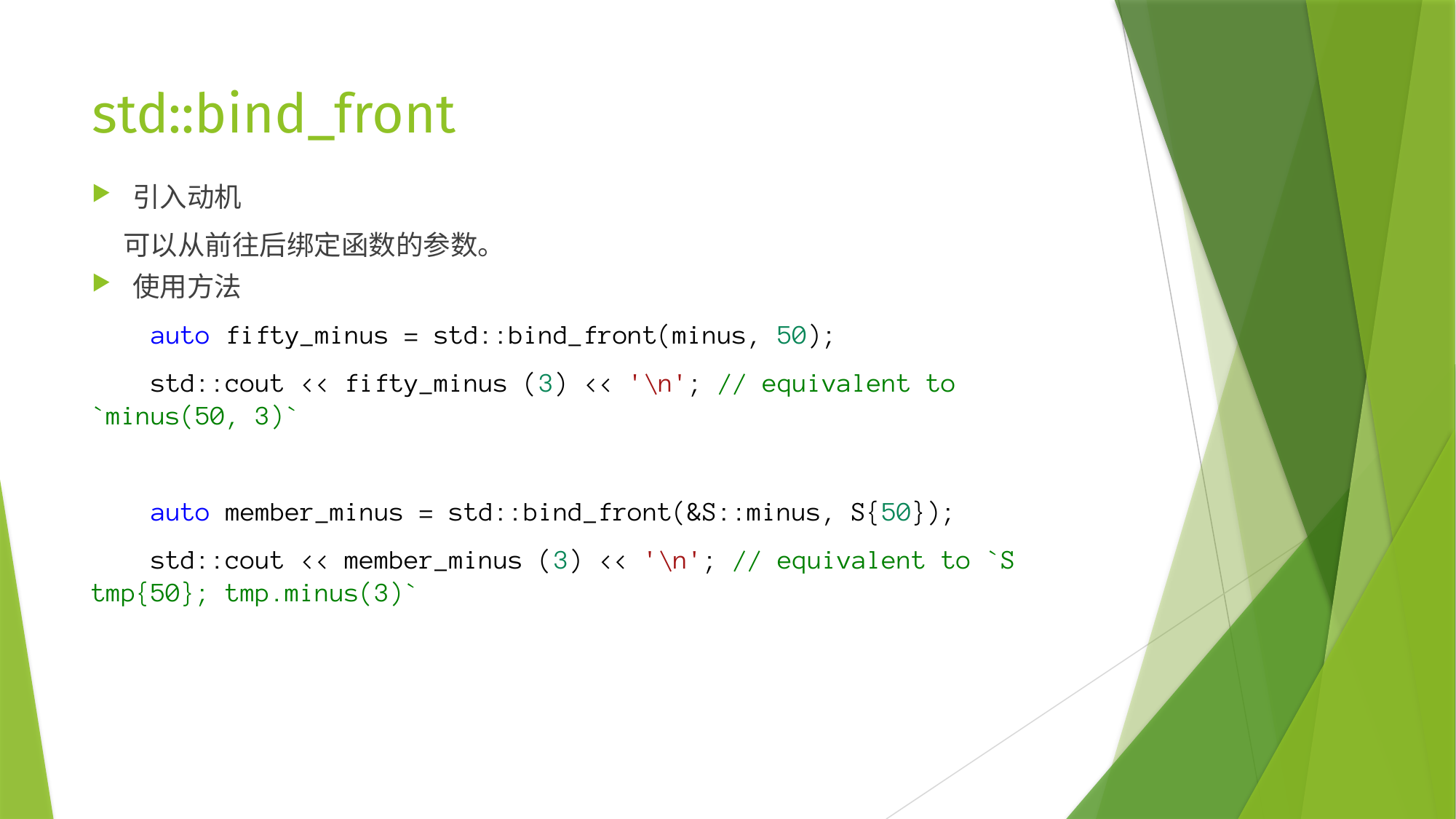

# std::bind_front
引入动机
    可以从前往后绑定函数的参数。
使用方法
    auto fifty_minus = std::bind_front(minus, 50);
    std::cout << fifty_minus (3) << '\n'; // equivalent to `minus(50, 3)`

    auto member_minus = std::bind_front(&S::minus, S{50});
    std::cout << member_minus (3) << '\n'; // equivalent to `S tmp{50}; tmp.minus(3)`